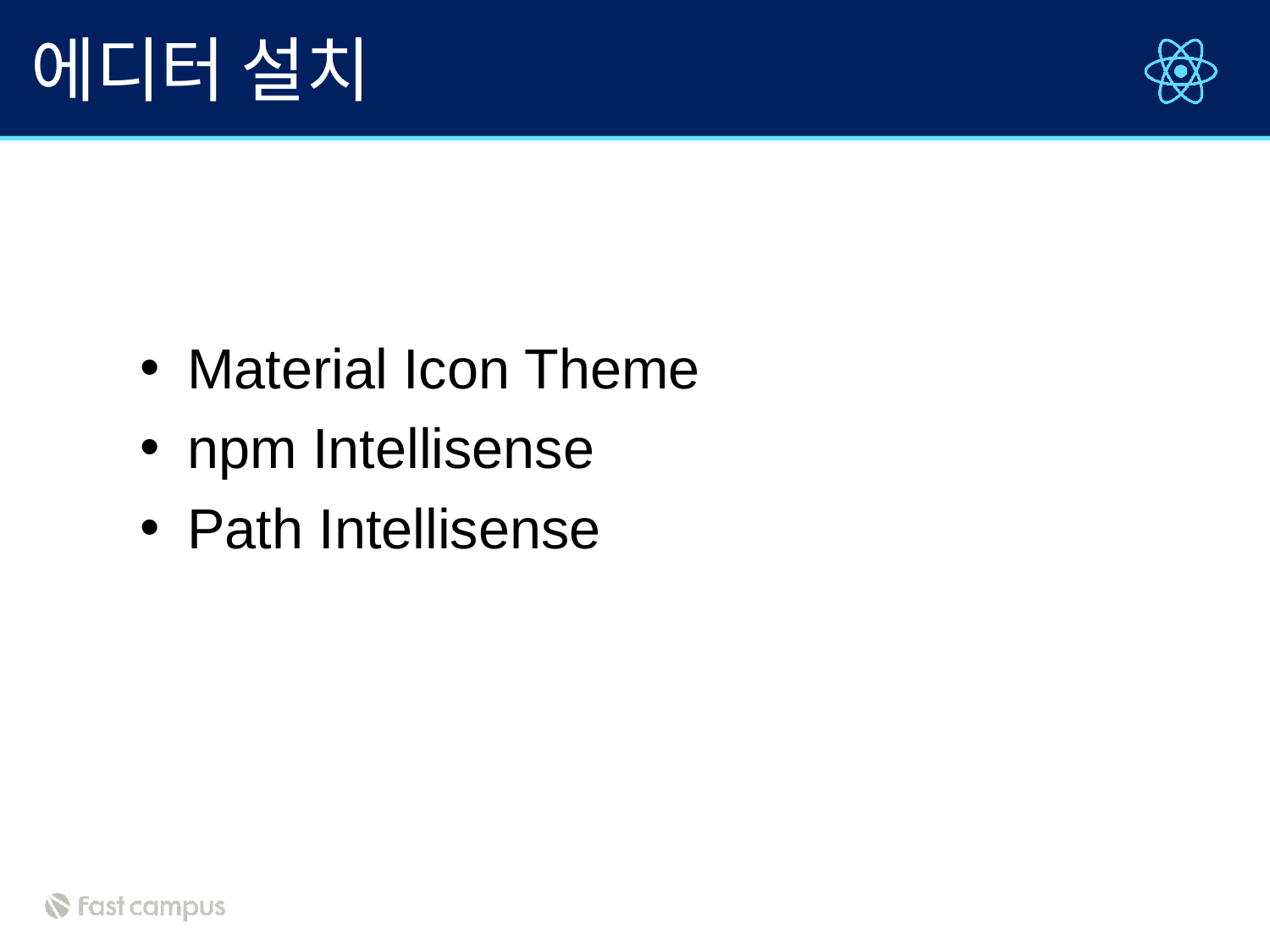

# 에디터 설치

Material Icon Theme
npm Intellisense
Path Intellisense